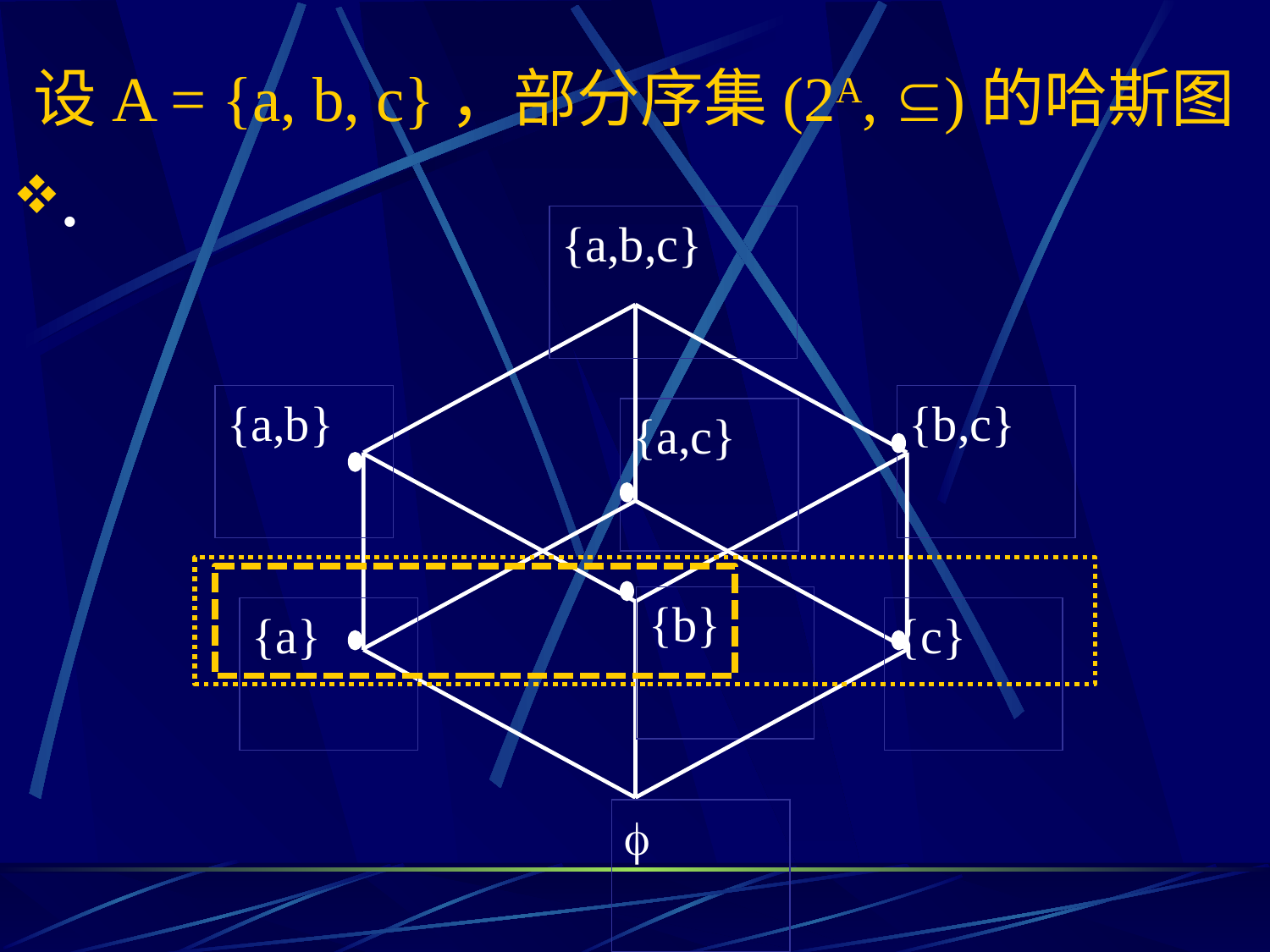

# 设A = {a, b, c}，部分序集(2A, ⊆)的哈斯图
.
{a,b,c}
{a,b}
{b,c}

{a}
{c}
φ

{a,c}
{b}